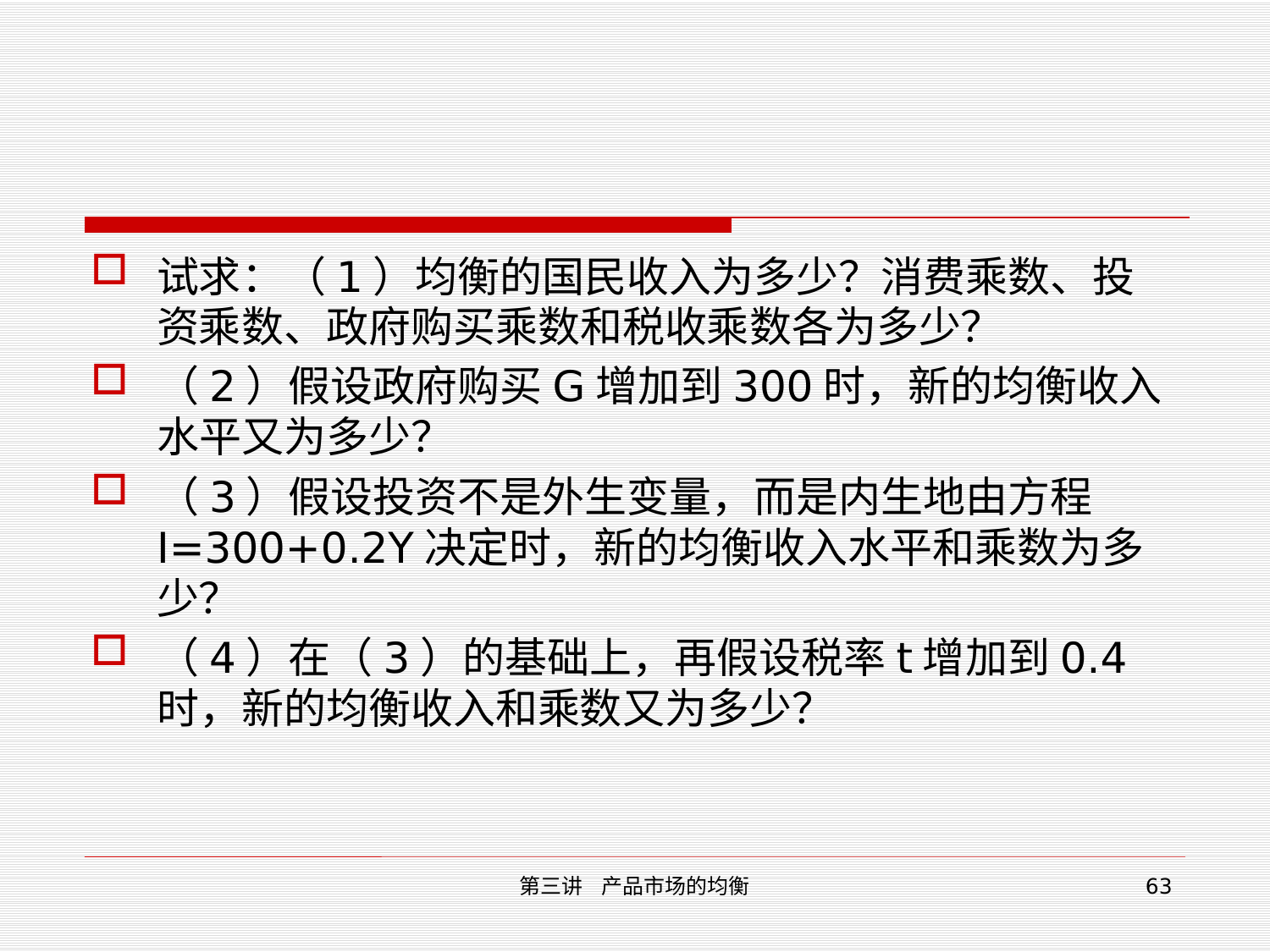

试求：（1）均衡的国民收入为多少？消费乘数、投资乘数、政府购买乘数和税收乘数各为多少？
（2）假设政府购买G增加到300时，新的均衡收入水平又为多少？
（3）假设投资不是外生变量，而是内生地由方程I=300+0.2Y决定时，新的均衡收入水平和乘数为多少？
（4）在（3）的基础上，再假设税率t增加到0.4时，新的均衡收入和乘数又为多少？
第三讲    产品市场的均衡
63